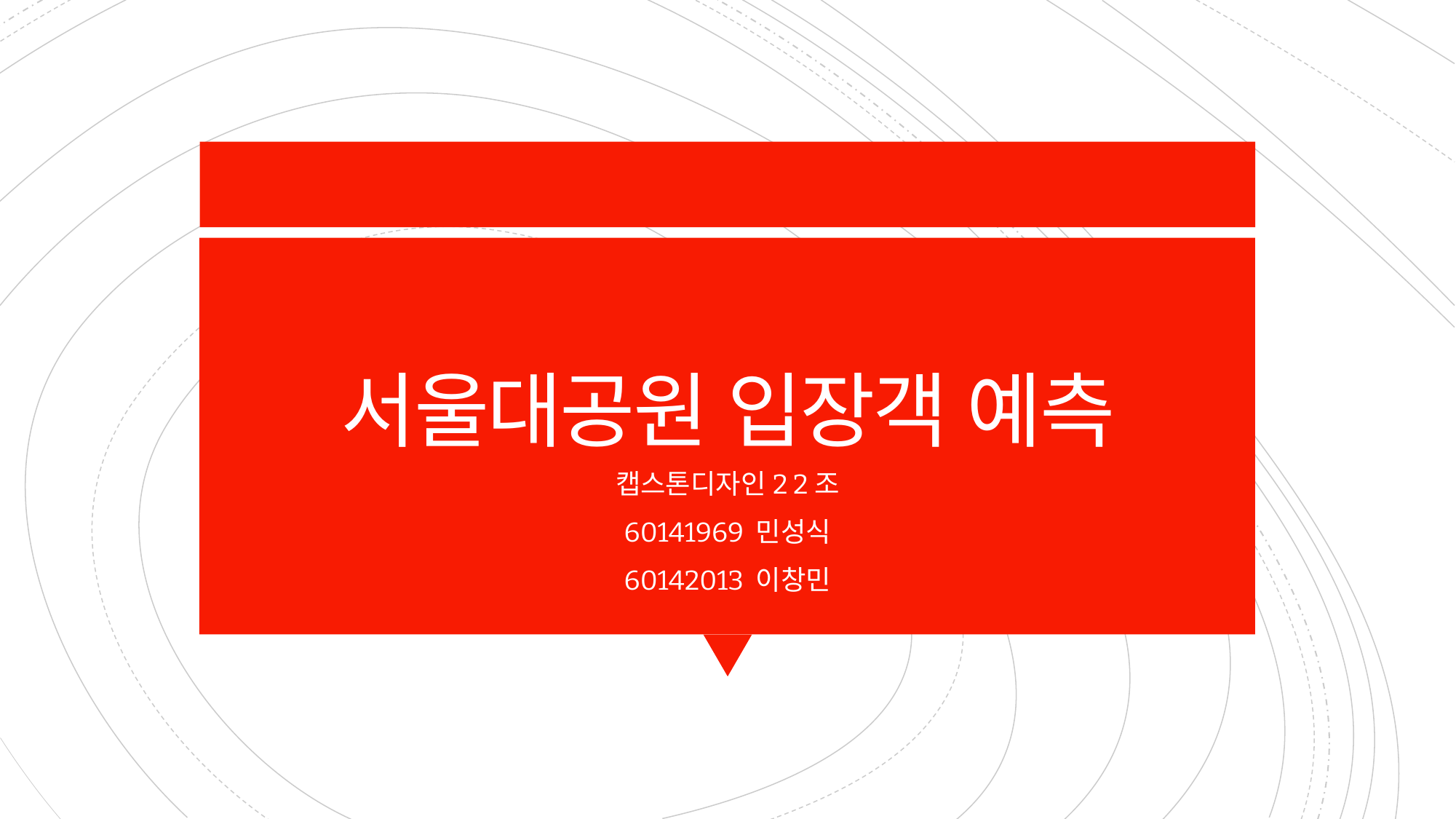

# 서울대공원 입장객 예측
캡스톤디자인2 2조
60141969 민성식
60142013 이창민